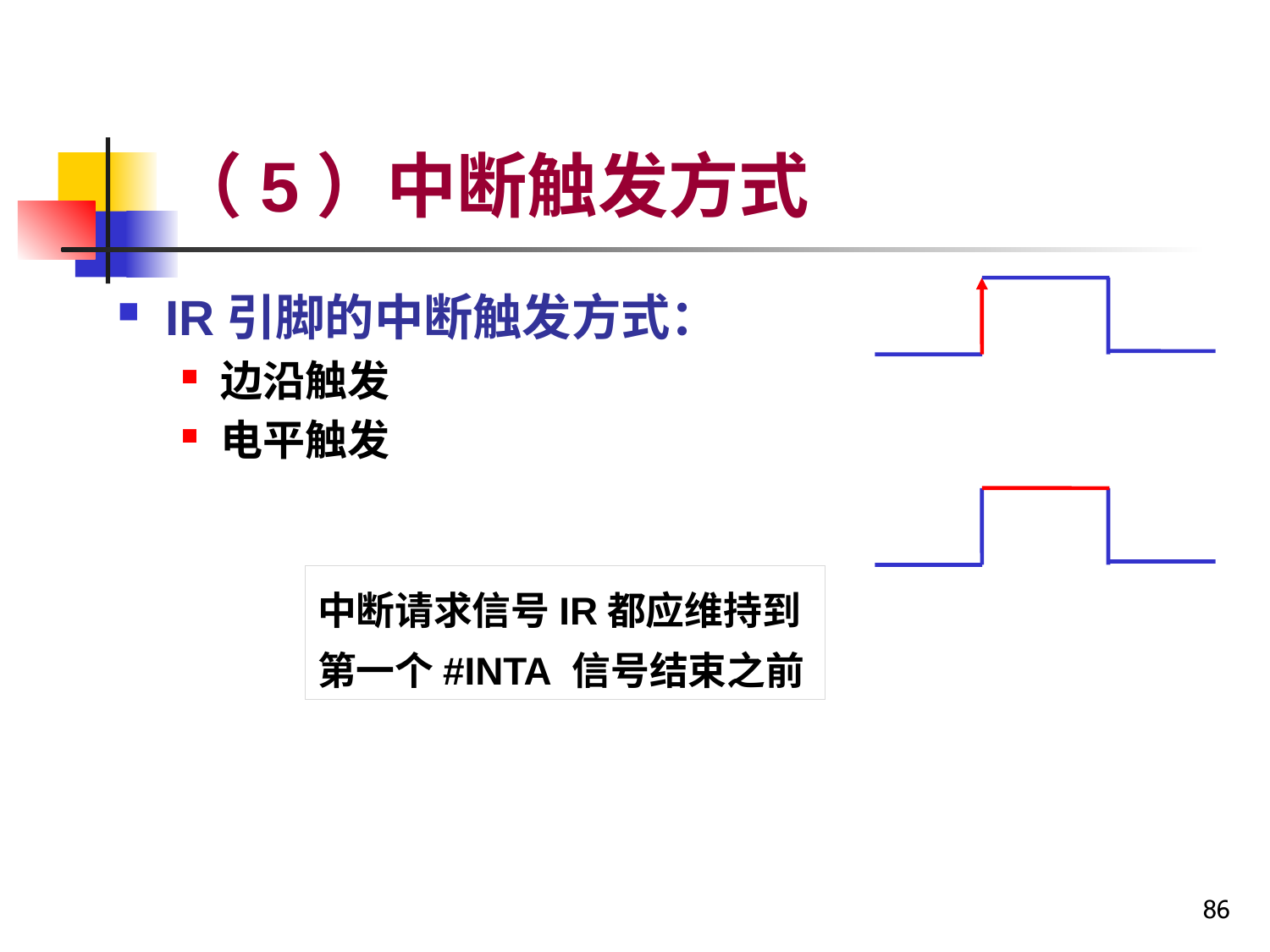

# （5）中断触发方式

IR引脚的中断触发方式：
边沿触发
电平触发
中断请求信号IR都应维持到第一个#INTA 信号结束之前
86